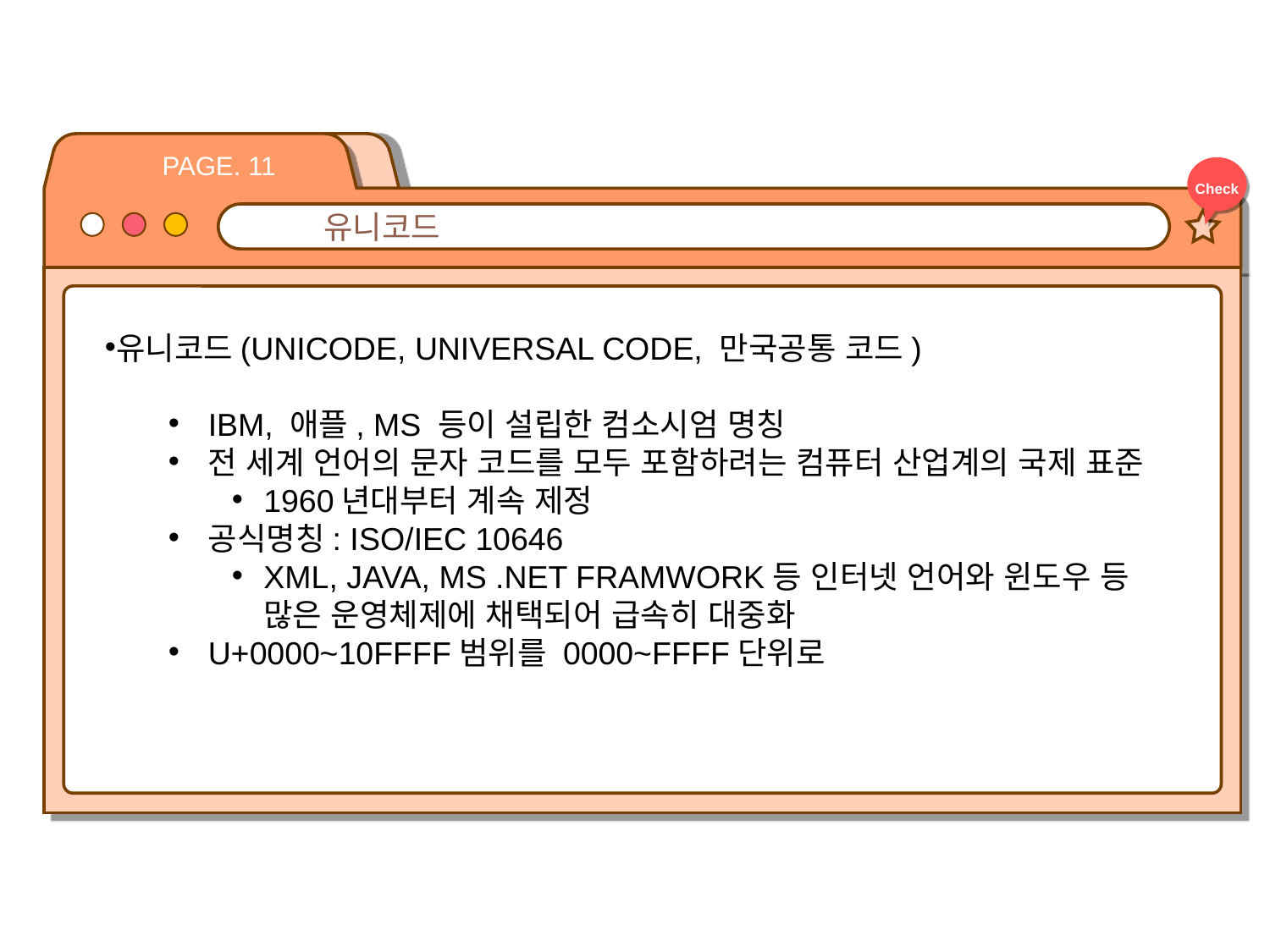

PAGE. 11
Check
📱유니코드

유니코드(UNICODE, UNIVERSAL CODE, 만국공통 코드)

IBM, 애플, MS 등이 설립한 컴소시엄 명칭
전 세계 언어의 문자 코드를 모두 포함하려는 컴퓨터 산업계의 국제 표준
1960년대부터 계속 제정
공식명칭: ISO/IEC 10646
XML, JAVA, MS .NET FRAMWORK등 인터넷 언어와 윈도우 등 많은 운영체제에 채택되어 급속히 대중화
U+0000~10FFFF범위를 0000~FFFF단위로